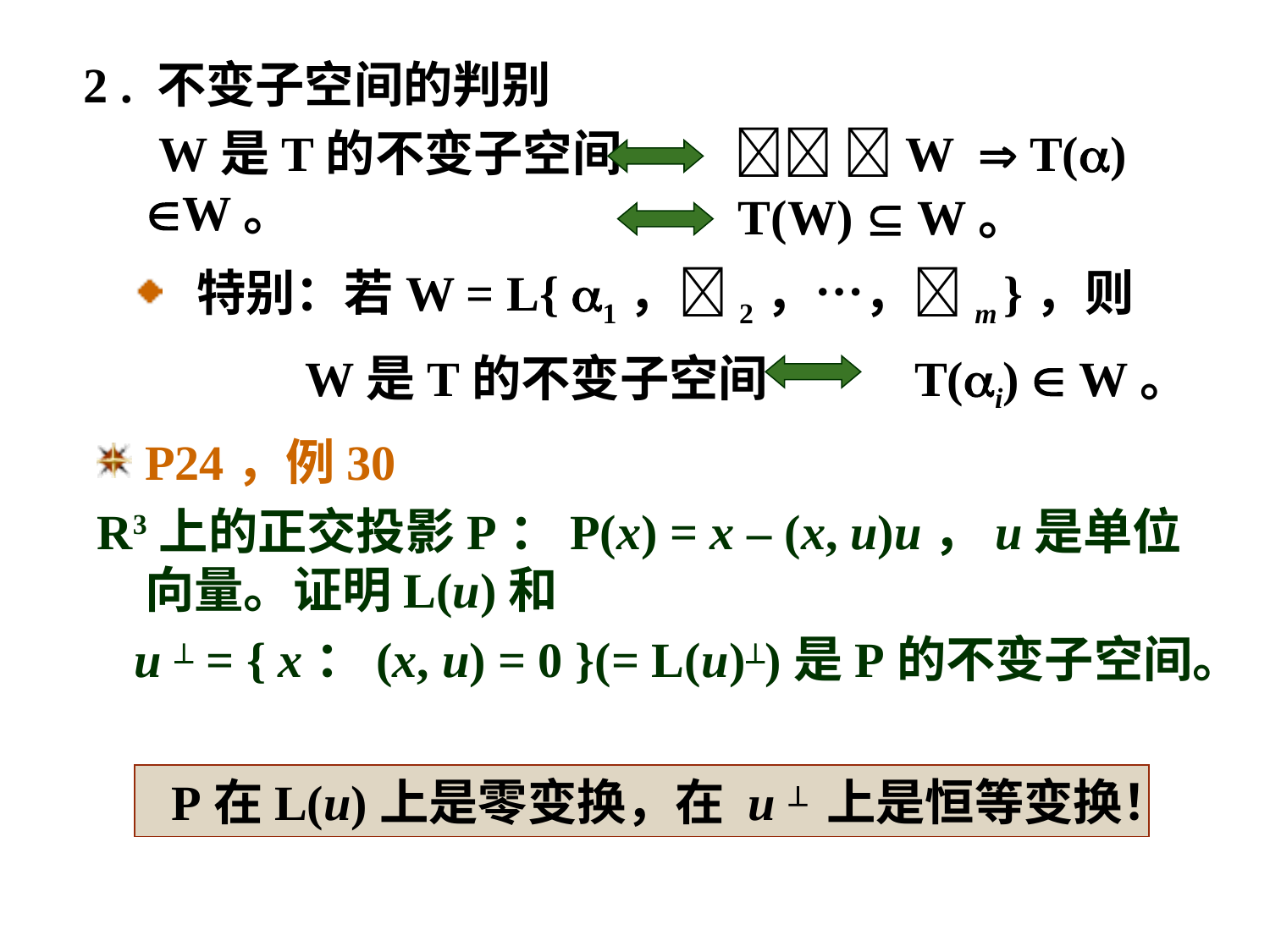

2 . 不变子空间的判别
 W是T的不变子空间          ∀α ∈W  ⇒ T(α) ∈W。

                                             T(W) ⊆ W。

  特别：若W = L{ α1，α2，…，αm }，则
            W是T的不变子空间            T(αi) ∈ W。

P24，例30
R3上的正交投影P：P(x) = x – (x, u)u，u是单位向量。证明L(u)和
   u ⊥ = { x：(x, u) = 0 }(= L(u)⊥)是P的不变子空间。
  P在L(u)上是零变换，在 u ⊥ 上是恒等变换！